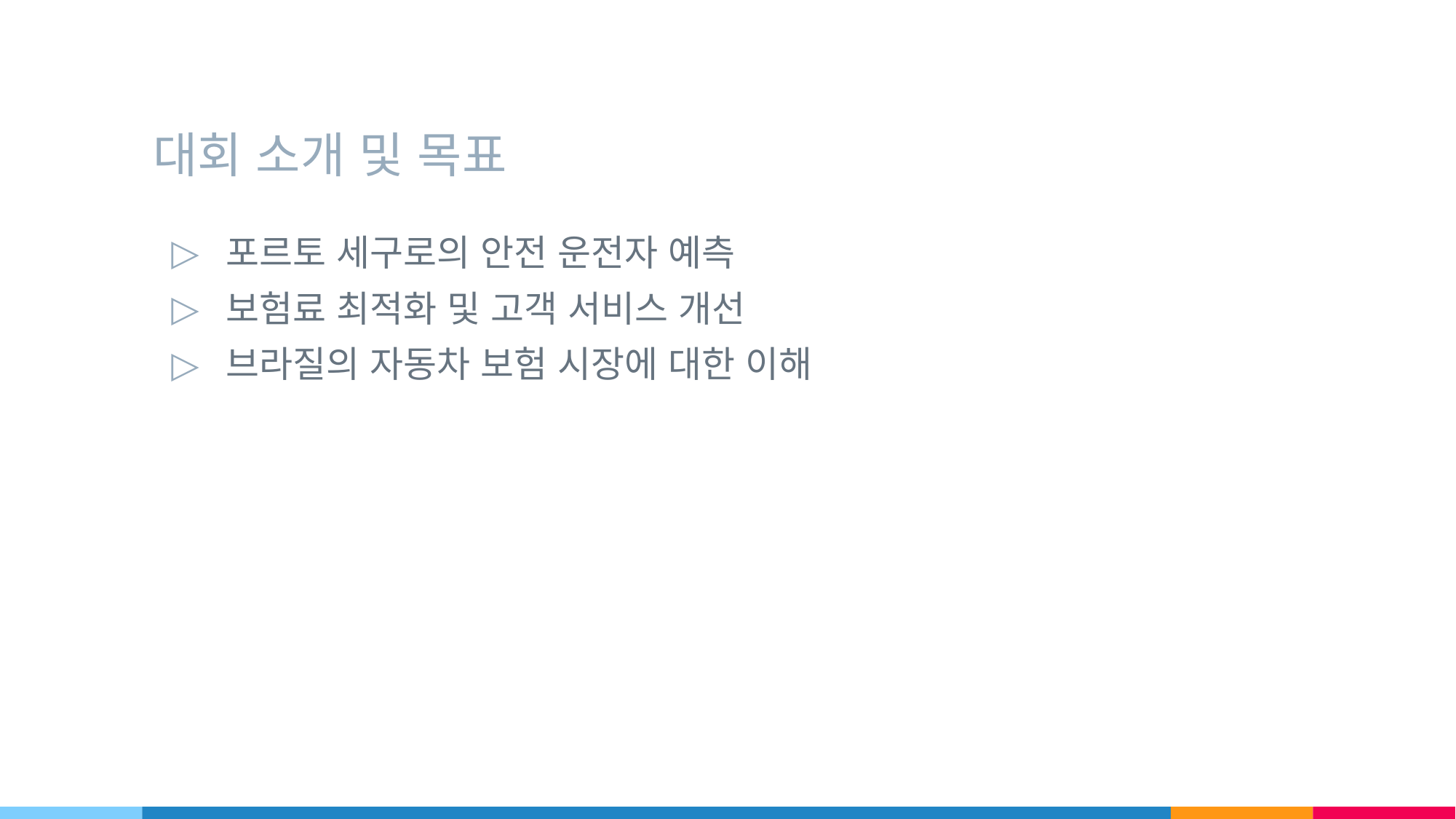

# 대회 소개 및 목표
포르토 세구로의 안전 운전자 예측
보험료 최적화 및 고객 서비스 개선
브라질의 자동차 보험 시장에 대한 이해